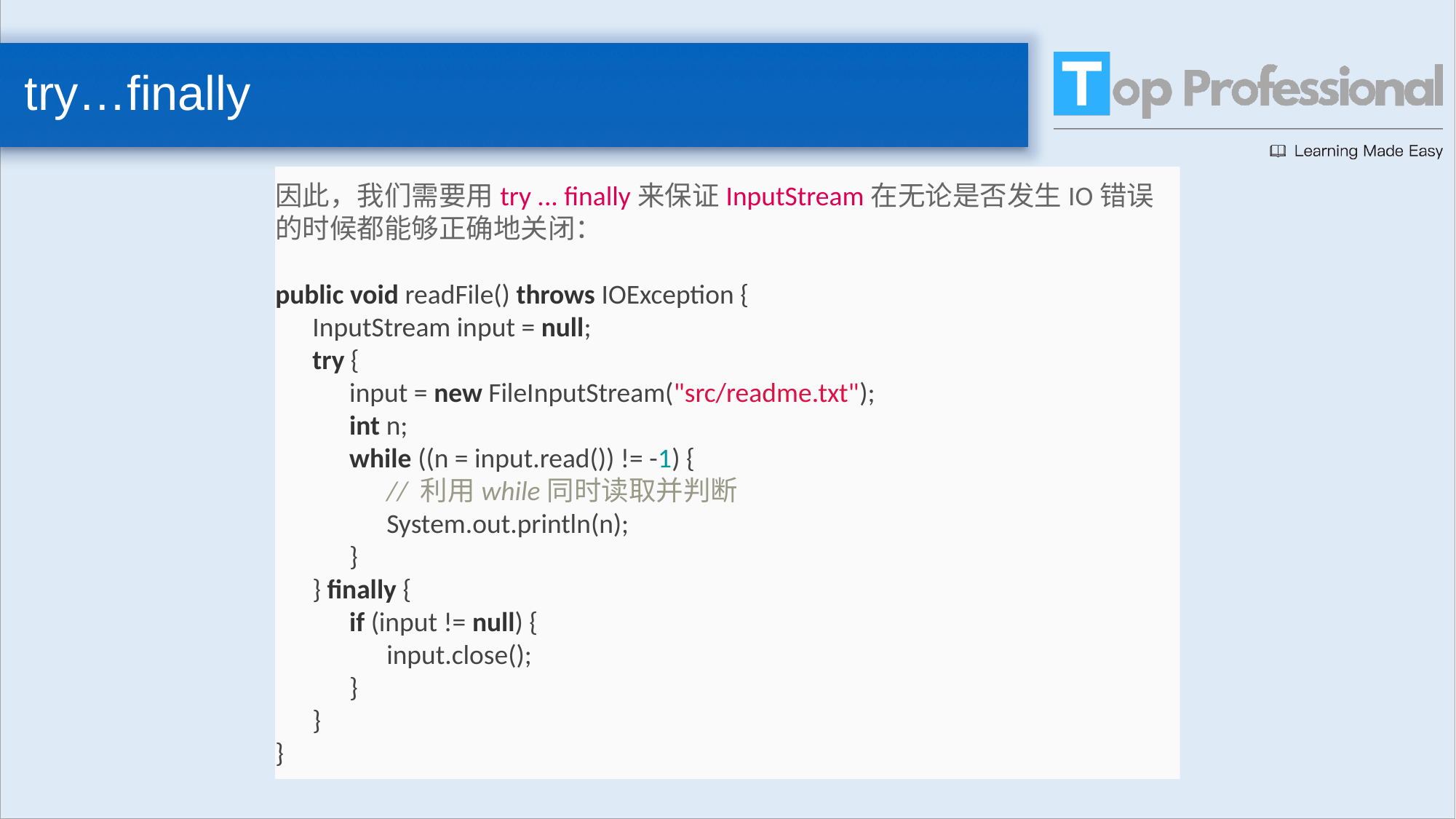

# try…finally
因此，我们需要用try ... finally来保证InputStream在无论是否发生IO错误的时候都能够正确地关闭：

public void readFile() throws IOException {
      InputStream input = null;
      try {
            input = new FileInputStream("src/readme.txt");
            int n;
            while ((n = input.read()) != -1) {
                  // 利用while同时读取并判断
                  System.out.println(n);
            }
      } finally {
            if (input != null) {
                  input.close();
            }
      }
}